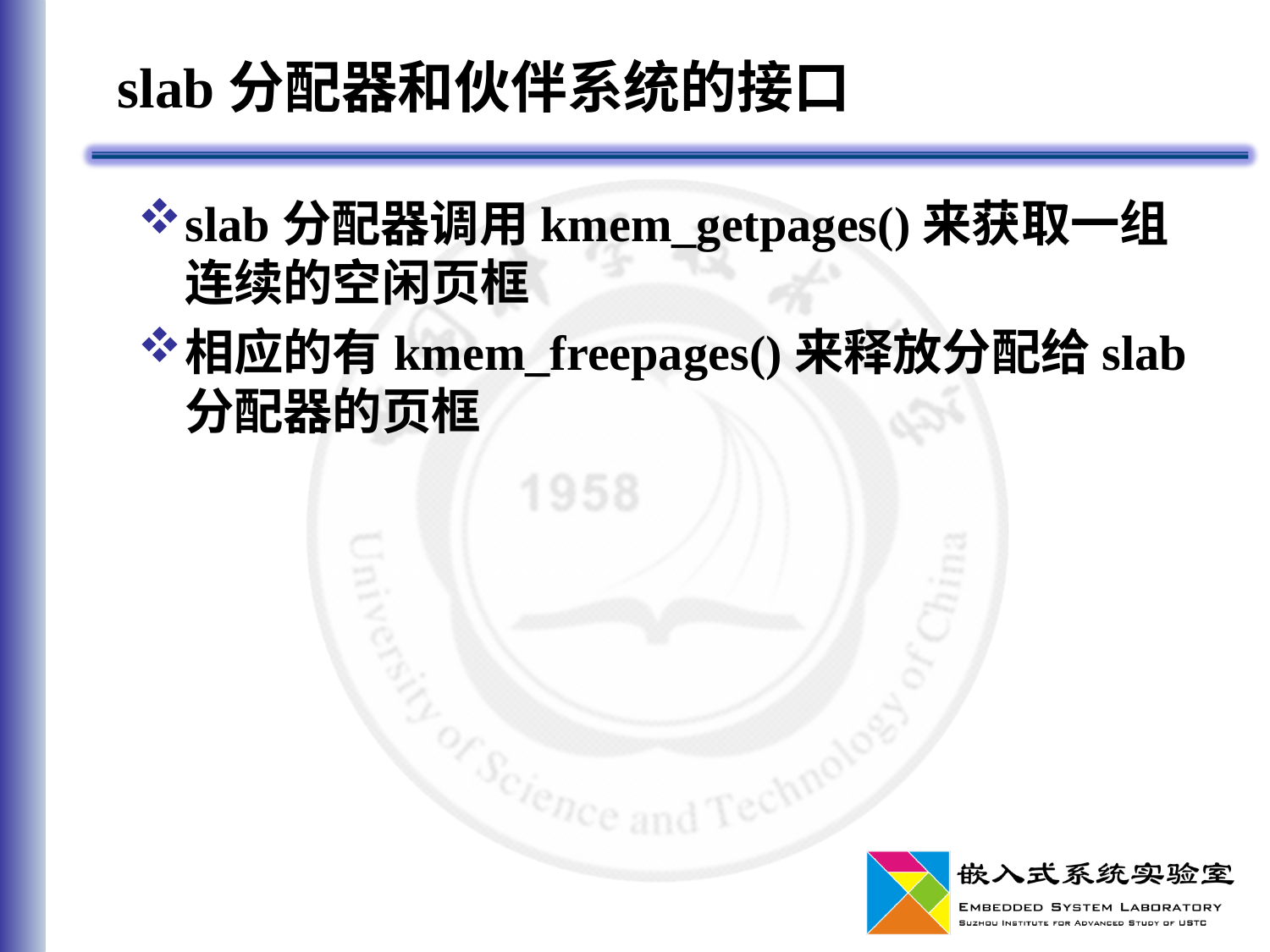

# slab分配器和伙伴系统的接口
slab分配器调用kmem_getpages()来获取一组连续的空闲页框
相应的有kmem_freepages()来释放分配给slab分配器的页框